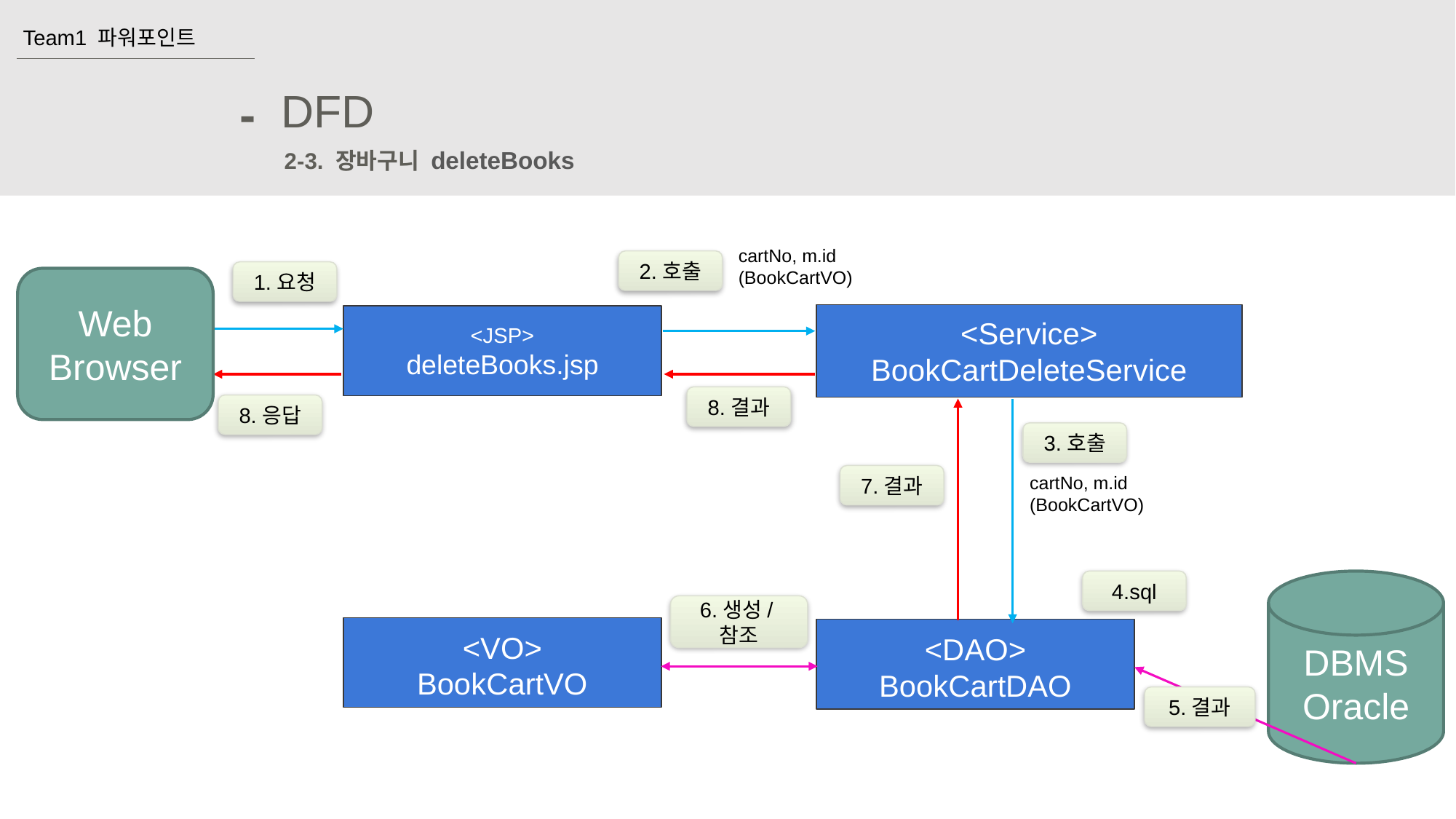

Team1 파워포인트
DFD
-
2-3. 장바구니 deleteBooks
cartNo, m.id
(BookCartVO)
2.호출
1.요청
Web
Browser

<Service>
BookCartDeleteService

<JSP>
deleteBooks.jsp
8.결과
8.응답
3.호출
7.결과
cartNo, m.id
(BookCartVO)
4.sql
DBMS
Oracle
6.생성/참조
<VO>
BookCartVO
<DAO>
BookCartDAO
5.결과